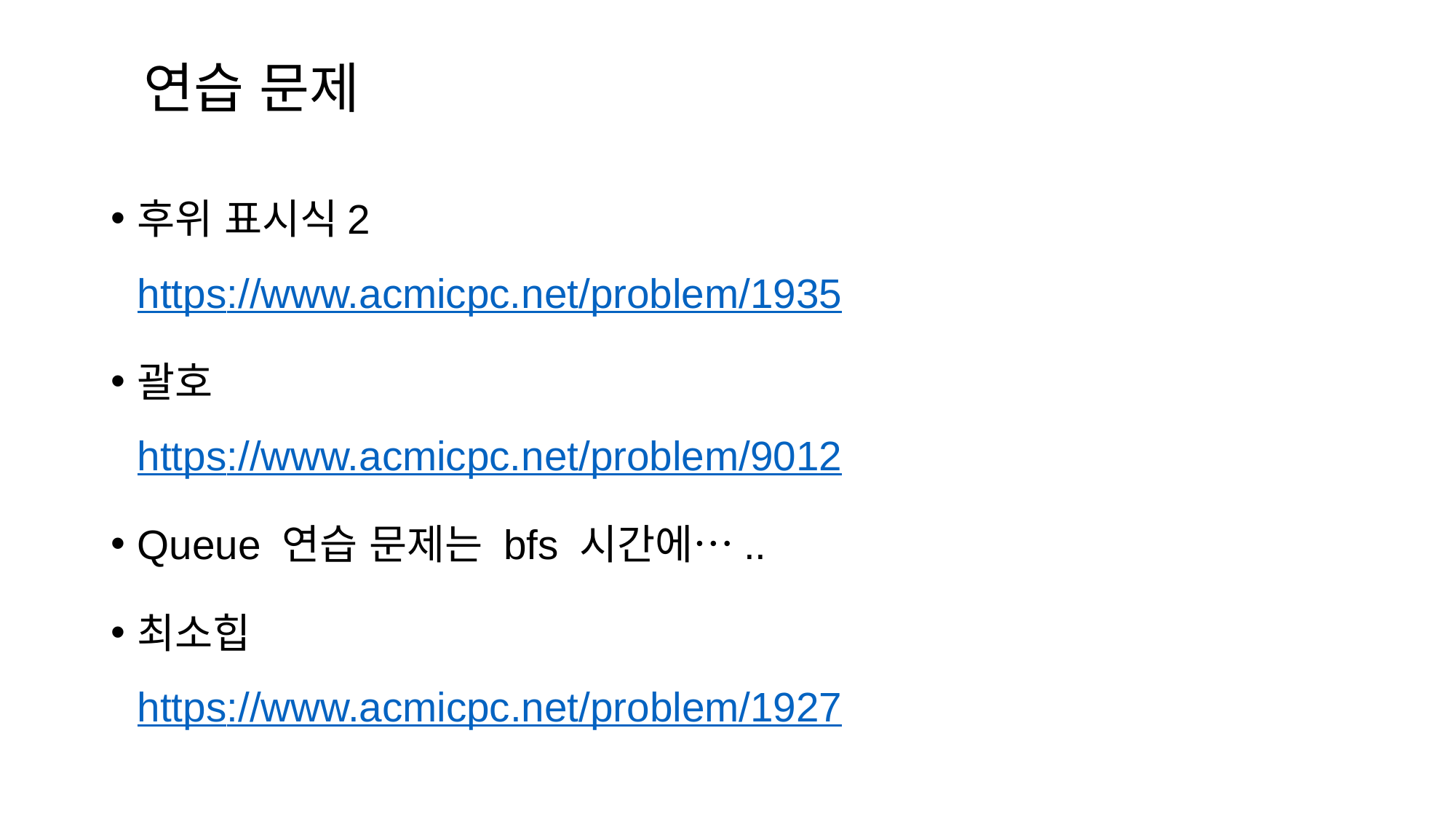

연습 문제
후위 표시식2
https://www.acmicpc.net/problem/1935
괄호
https://www.acmicpc.net/problem/9012
Queue 연습 문제는 bfs 시간에…..
최소힙
https://www.acmicpc.net/problem/1927